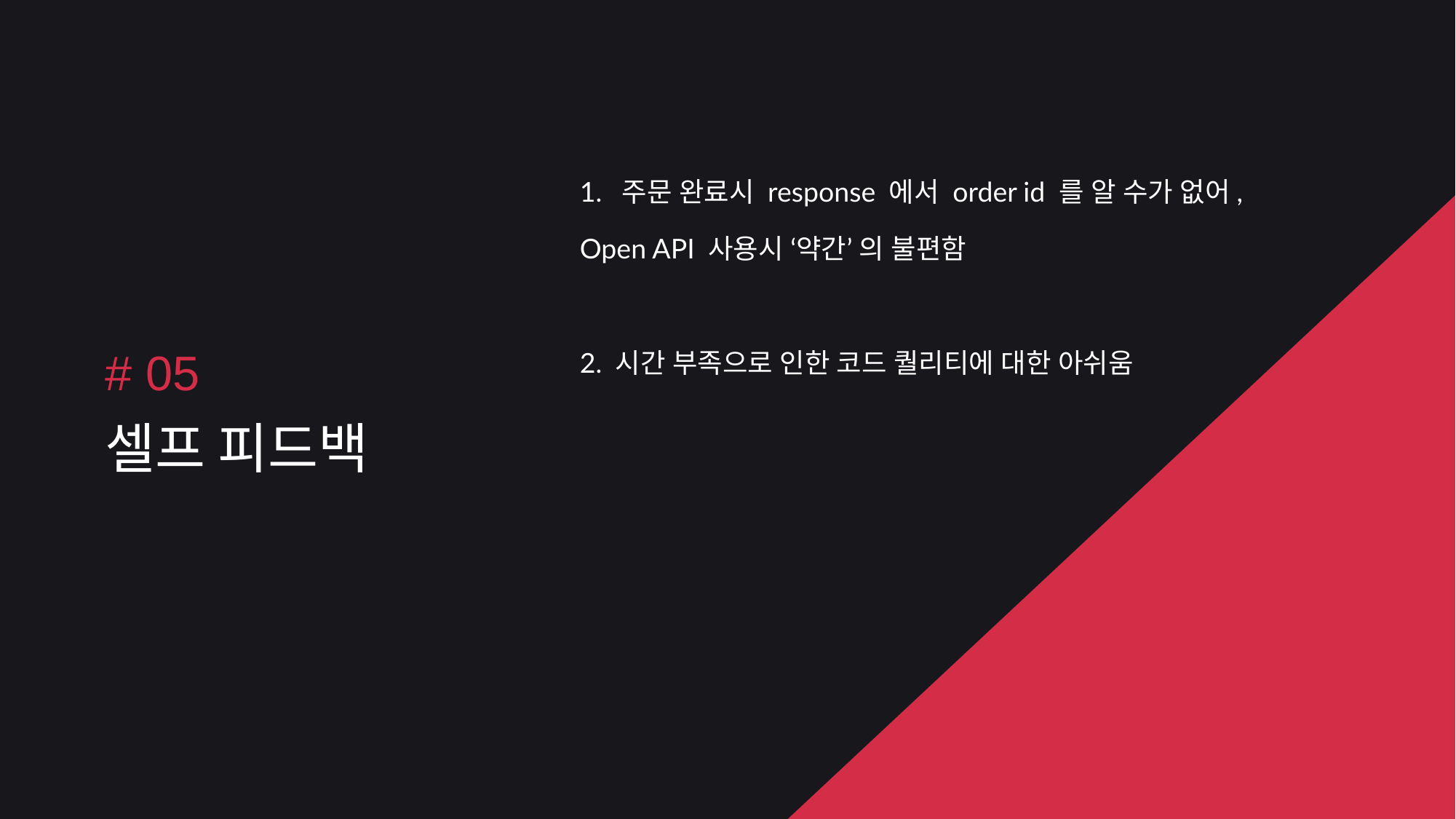

주문 완료시 response 에서 order id 를 알 수가 없어,
Open API 사용시 ‘약간’ 의 불편함

2. 시간 부족으로 인한 코드 퀄리티에 대한 아쉬움
# 05
셀프 피드백